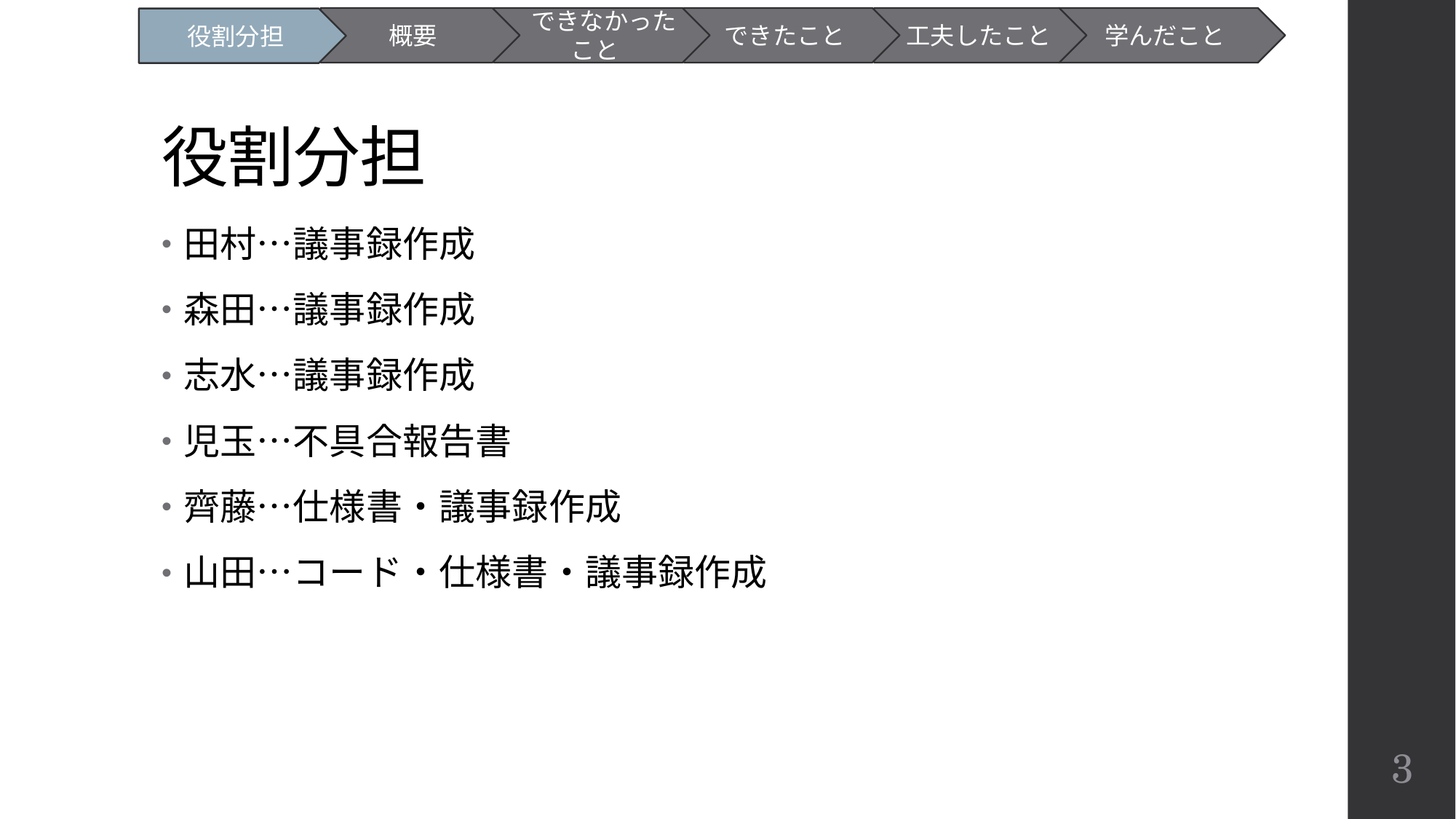

概要
　できなかったこと
できたこと
 工夫したこと
学んだこと
役割分担
# 役割分担
田村…議事録作成
森田…議事録作成
志水…議事録作成
児玉…不具合報告書
齊藤…仕様書・議事録作成
山田…コード・仕様書・議事録作成
3